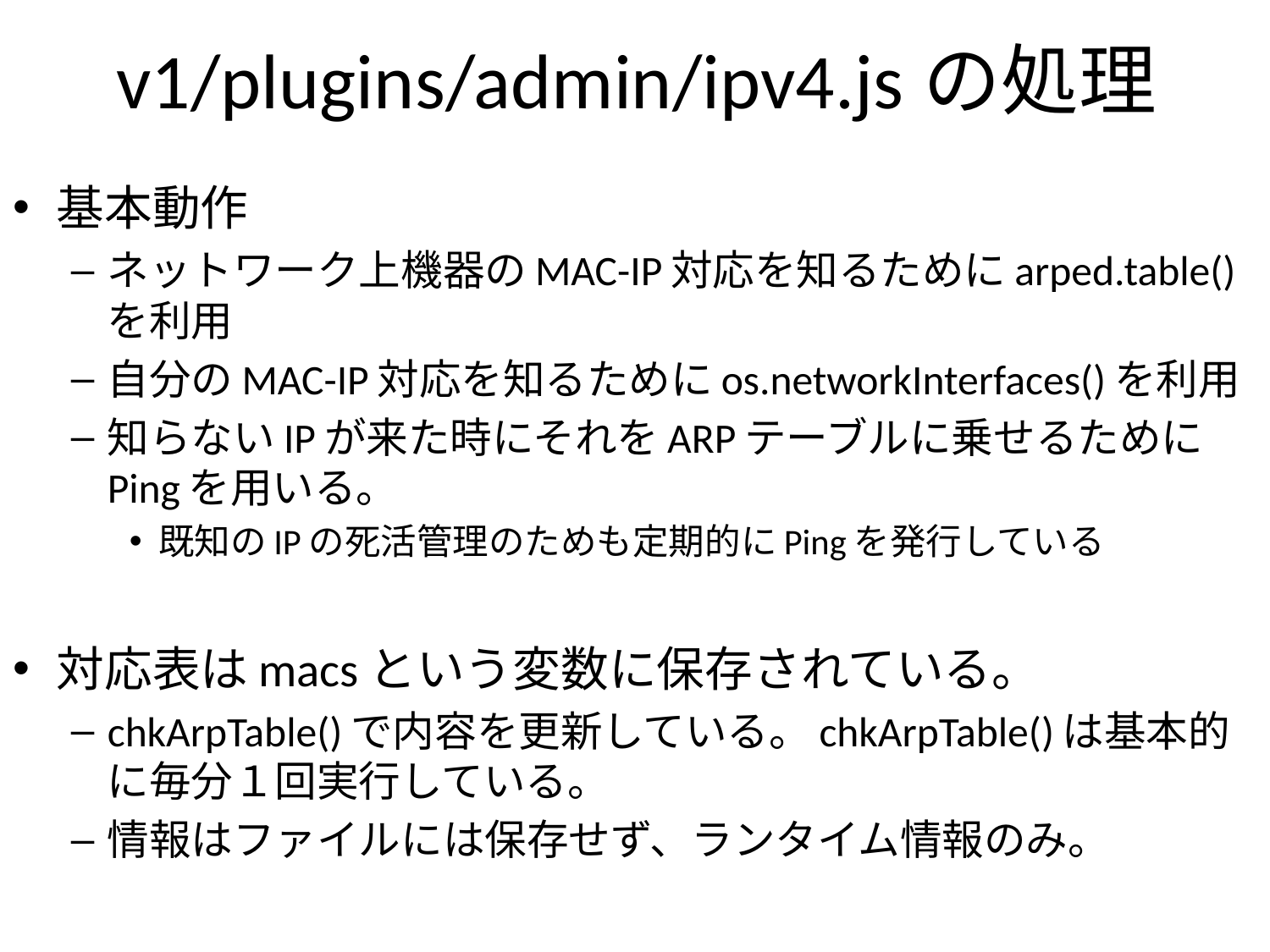

# v1/plugins/admin/ipv4.jsの処理
基本動作
ネットワーク上機器のMAC-IP対応を知るためにarped.table()を利用
自分のMAC-IP対応を知るためにos.networkInterfaces()を利用
知らないIPが来た時にそれをARPテーブルに乗せるためにPingを用いる。
既知のIPの死活管理のためも定期的にPingを発行している

対応表はmacsという変数に保存されている。
chkArpTable()で内容を更新している。chkArpTable()は基本的に毎分１回実行している。
情報はファイルには保存せず、ランタイム情報のみ。